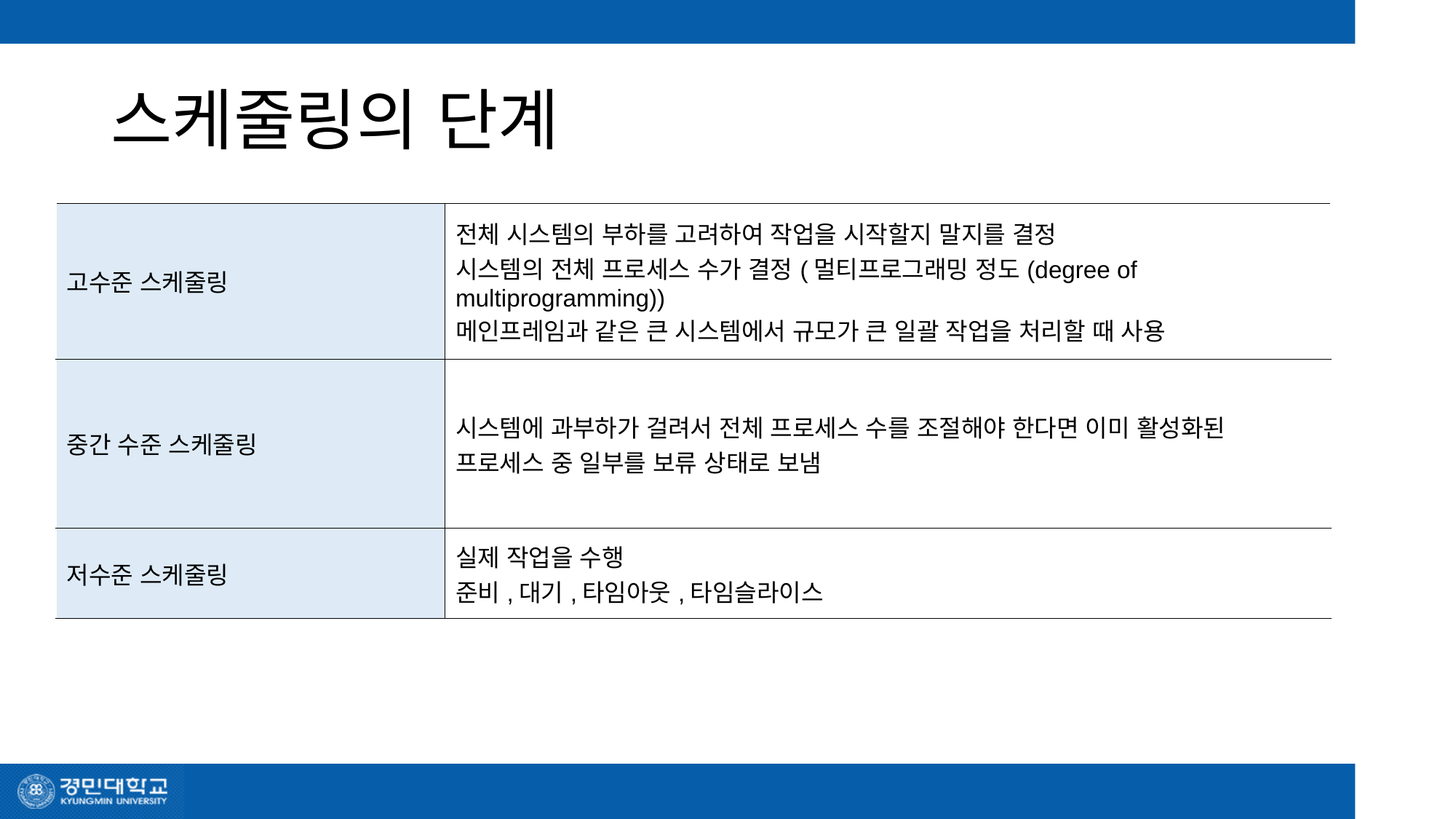

# 스케줄링의 단계
| 고수준 스케줄링 | 전체 시스템의 부하를 고려하여 작업을 시작할지 말지를 결정 시스템의 전체 프로세스 수가 결정(멀티프로그래밍 정도(degree of multiprogramming)) 메인프레임과 같은 큰 시스템에서 규모가 큰 일괄 작업을 처리할 때 사용 |
| --- | --- |
| 중간 수준 스케줄링 | 시스템에 과부하가 걸려서 전체 프로세스 수를 조절해야 한다면 이미 활성화된 프로세스 중 일부를 보류 상태로 보냄 |
| 저수준 스케줄링 | 실제 작업을 수행 준비,대기,타임아웃,타임슬라이스 |